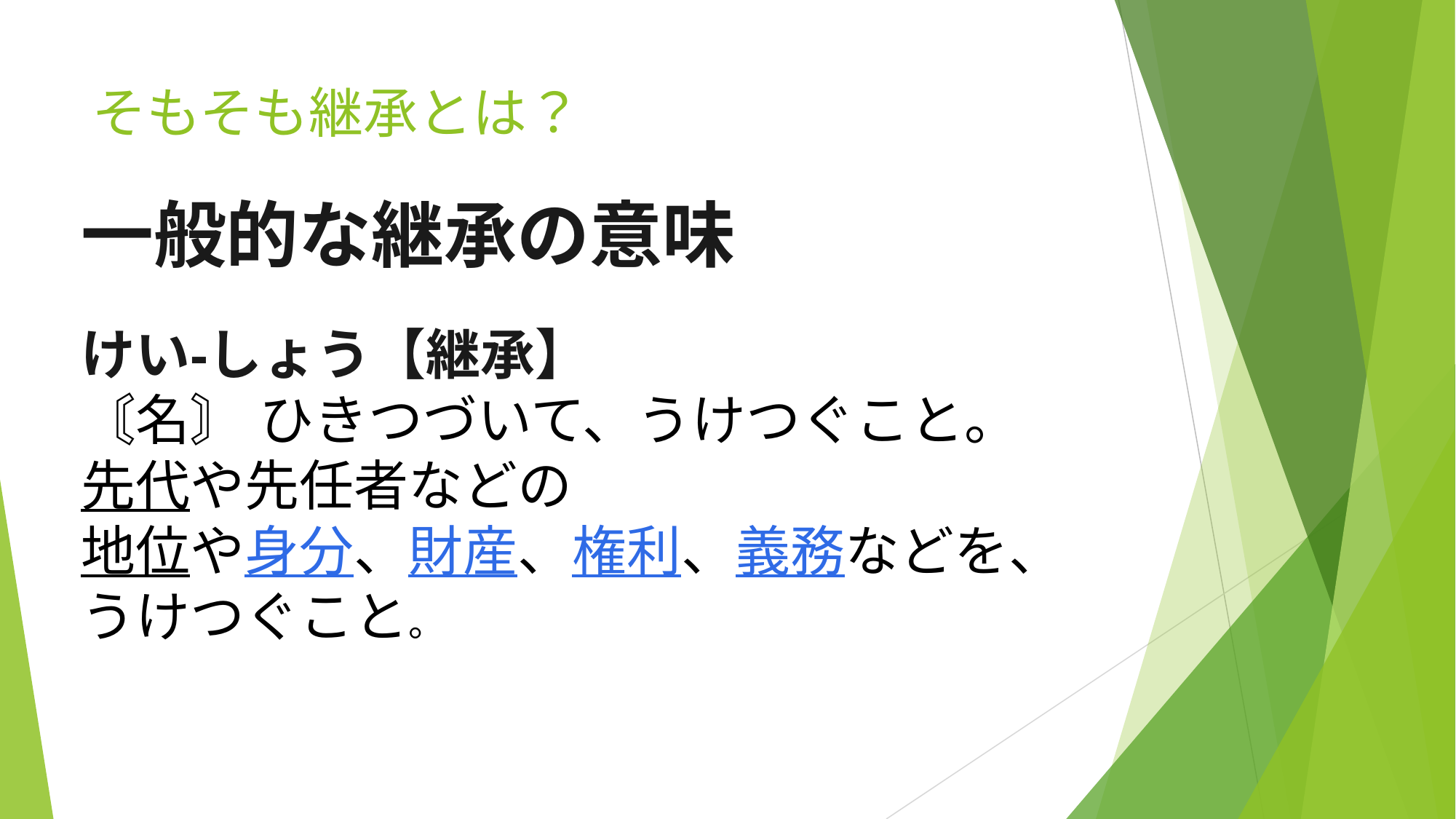

# そもそも継承とは？
一般的な継承の意味
けい‐しょう【継承】
〘名〙 ひきつづいて、うけつぐこと。
先代や先任者などの
地位や身分、財産、権利、義務などを、
うけつぐこと。